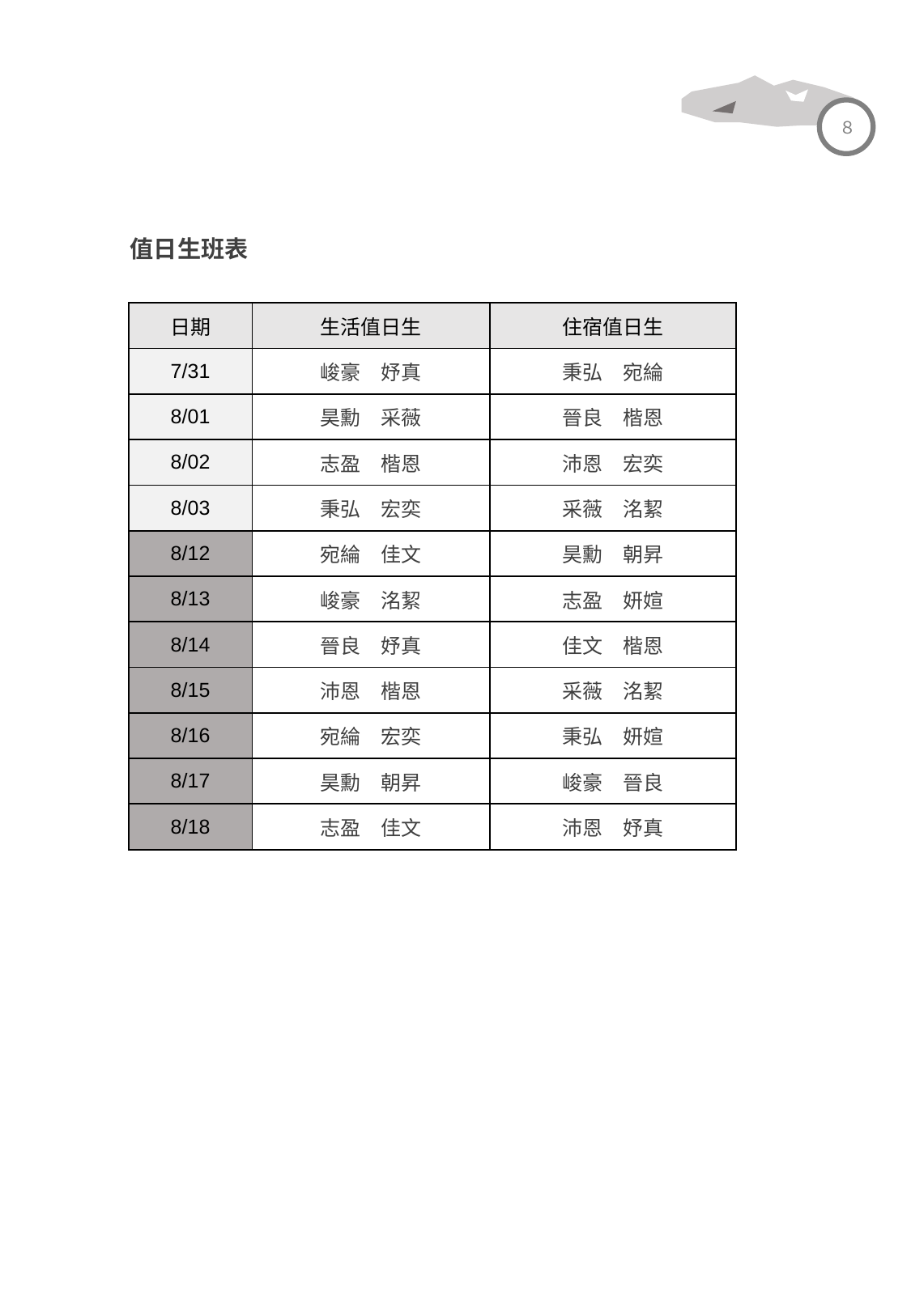

８
值日生班表
| 日期 | 生活值日生 | 住宿值日生 |
| --- | --- | --- |
| 7/31 | 峻豪　妤真 | 秉弘　宛綸 |
| 8/01 | 昊勳　采薇 | 晉良　楷恩 |
| 8/02 | 志盈　楷恩 | 沛恩　宏奕 |
| 8/03 | 秉弘　宏奕 | 采薇　洺絜 |
| 8/12 | 宛綸　佳文 | 昊勳　朝昇 |
| 8/13 | 峻豪　洺絜 | 志盈　妍媗 |
| 8/14 | 晉良　妤真 | 佳文　楷恩 |
| 8/15 | 沛恩　楷恩 | 采薇　洺絜 |
| 8/16 | 宛綸　宏奕 | 秉弘　妍媗 |
| 8/17 | 昊勳　朝昇 | 峻豪　晉良 |
| 8/18 | 志盈　佳文 | 沛恩　妤真 |